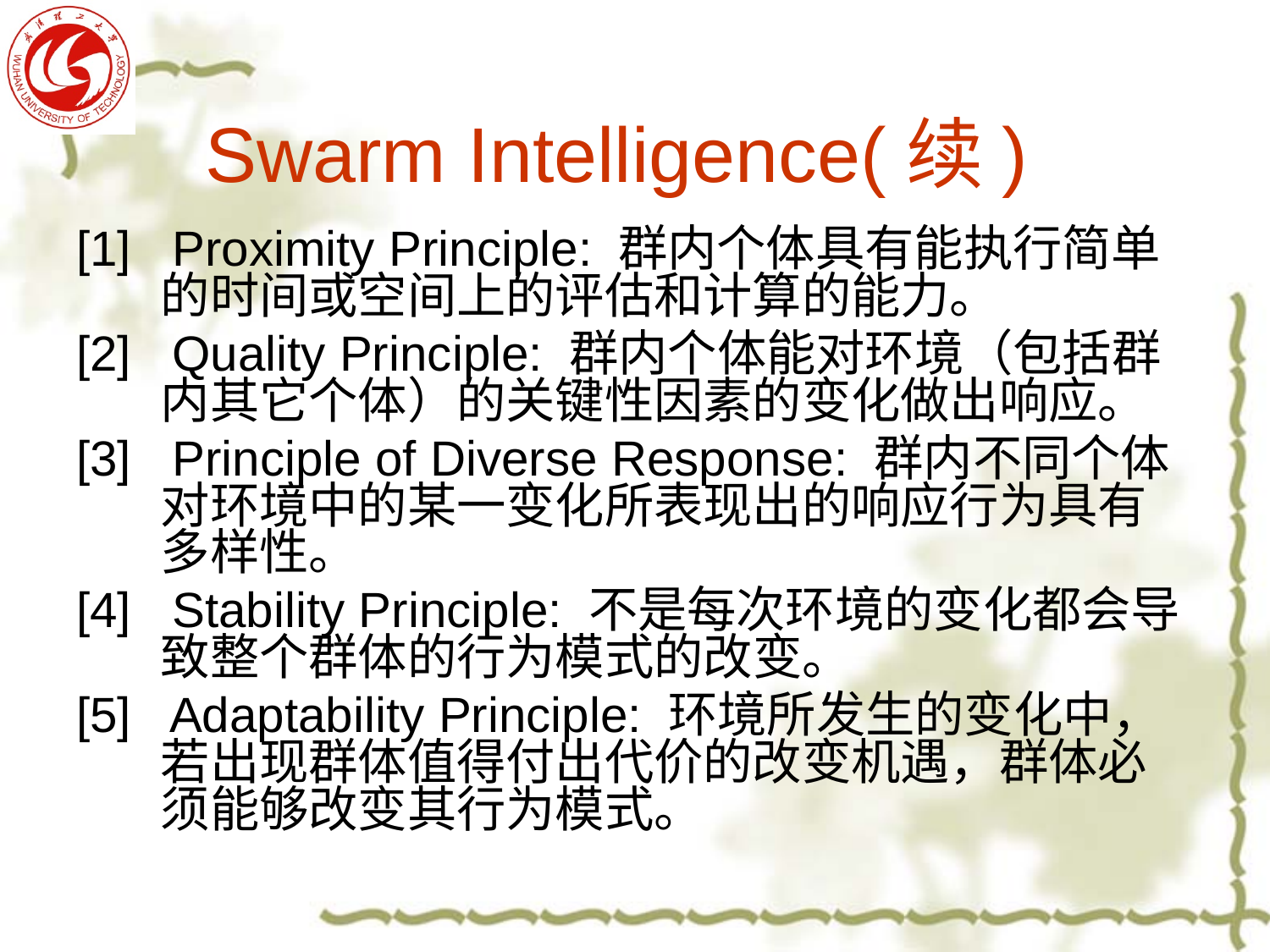

# Swarm Intelligence(续)
[1]   Proximity Principle: 群内个体具有能执行简单的时间或空间上的评估和计算的能力。
[2]   Quality Principle: 群内个体能对环境（包括群内其它个体）的关键性因素的变化做出响应。
[3]   Principle of Diverse Response: 群内不同个体对环境中的某一变化所表现出的响应行为具有多样性。
[4]   Stability Principle: 不是每次环境的变化都会导致整个群体的行为模式的改变。
[5]   Adaptability Principle: 环境所发生的变化中，若出现群体值得付出代价的改变机遇，群体必须能够改变其行为模式。